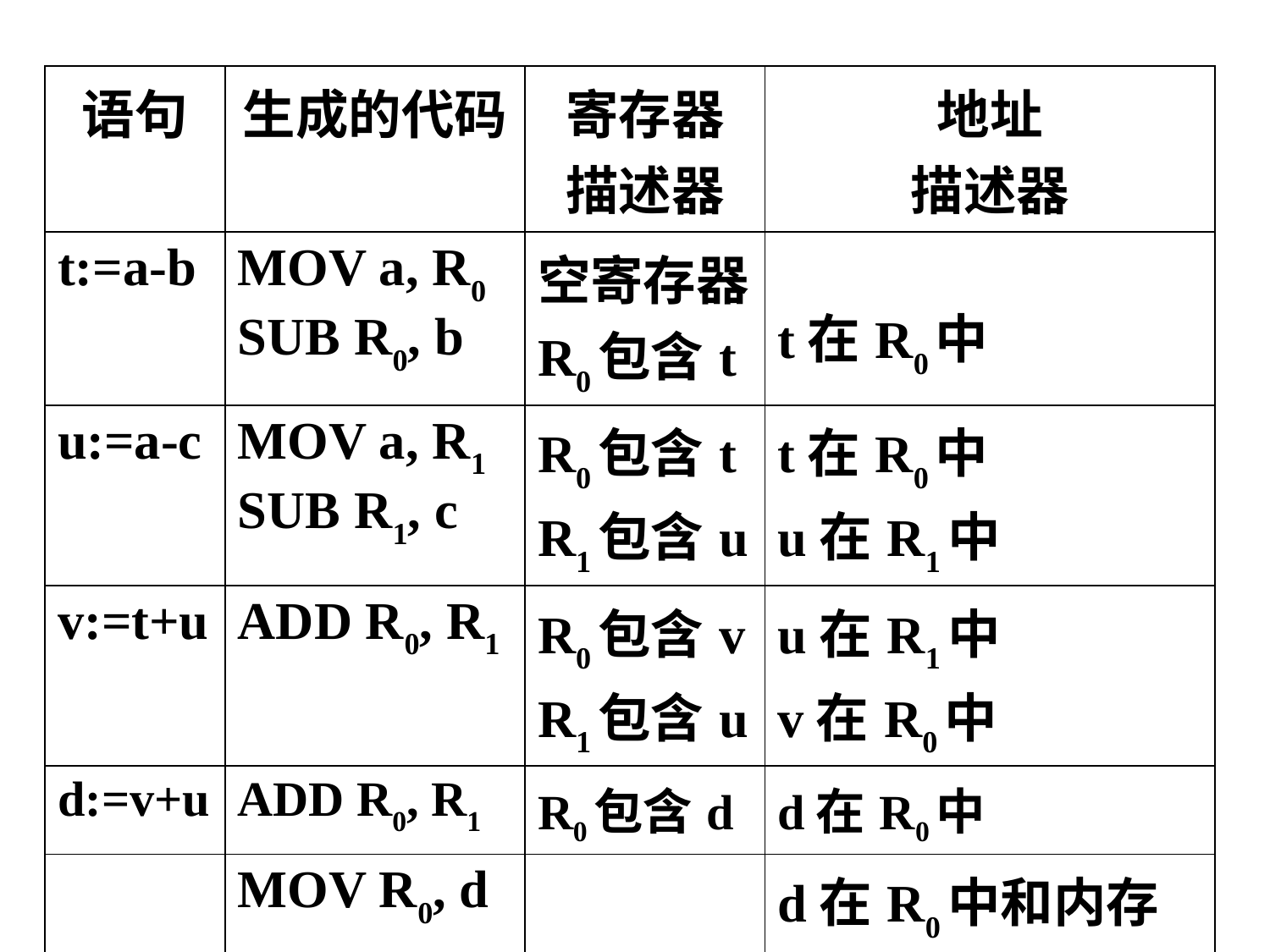

| 语句 | 生成的代码 | 寄存器 描述器 | 地址 描述器 |
| --- | --- | --- | --- |
| t:=a-b | MOV a, R0 SUB R0, b | 空寄存器 R0包含t | t在R0中 |
| u:=a-c | MOV a, R1 SUB R1, c | R0包含t R1包含u | t在R0中 u在R1中 |
| v:=t+u | ADD R0, R1 | R0包含v R1包含u | u在R1中 v在R0中 |
| d:=v+u | ADD R0, R1 | R0包含d | d在R0中 |
|  | MOV R0, d |  | d在R0中和内存中 |